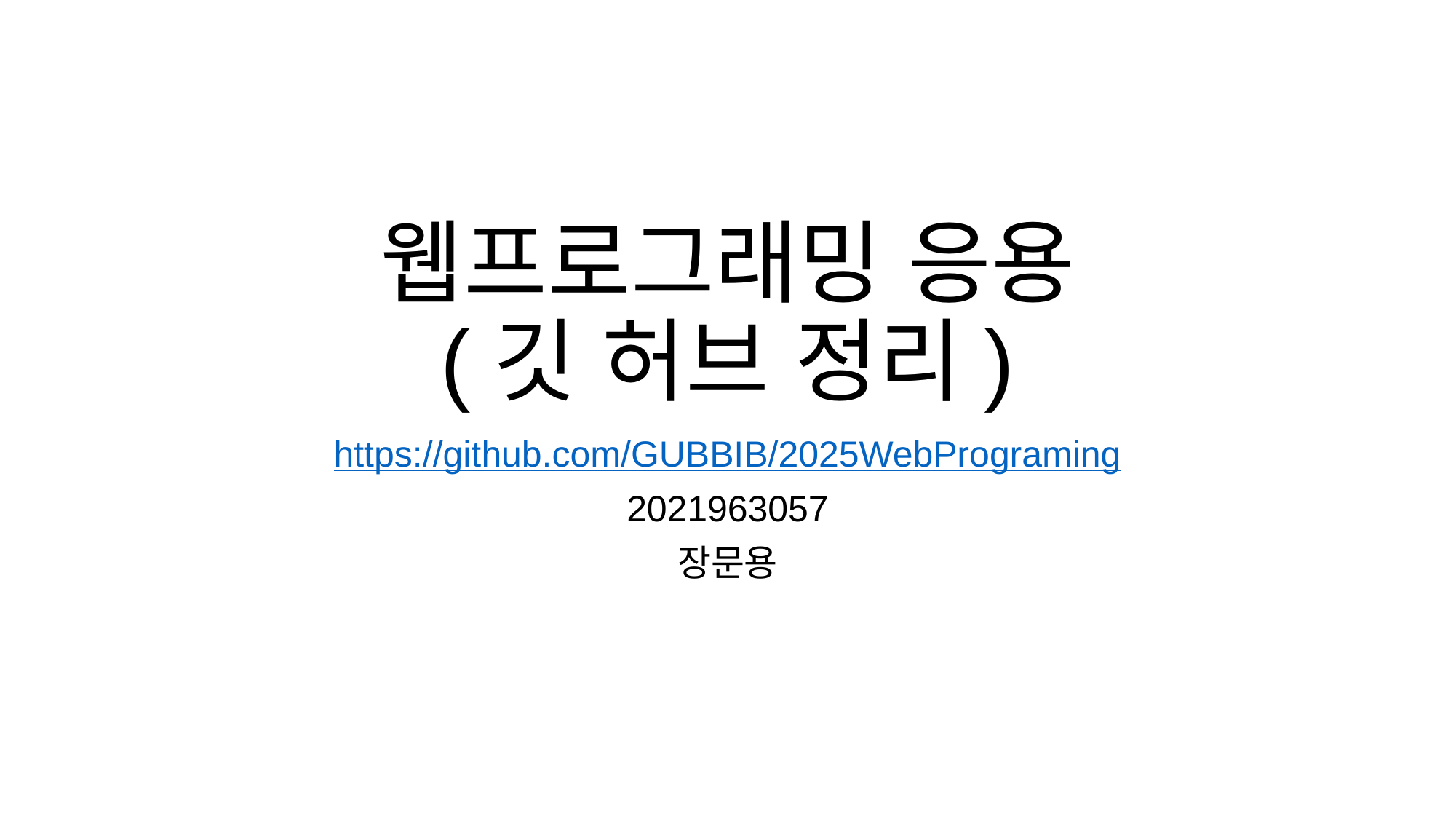

# 웹프로그래밍 응용 (깃 허브 정리)
https://github.com/GUBBIB/2025WebPrograming
2021963057
장문용